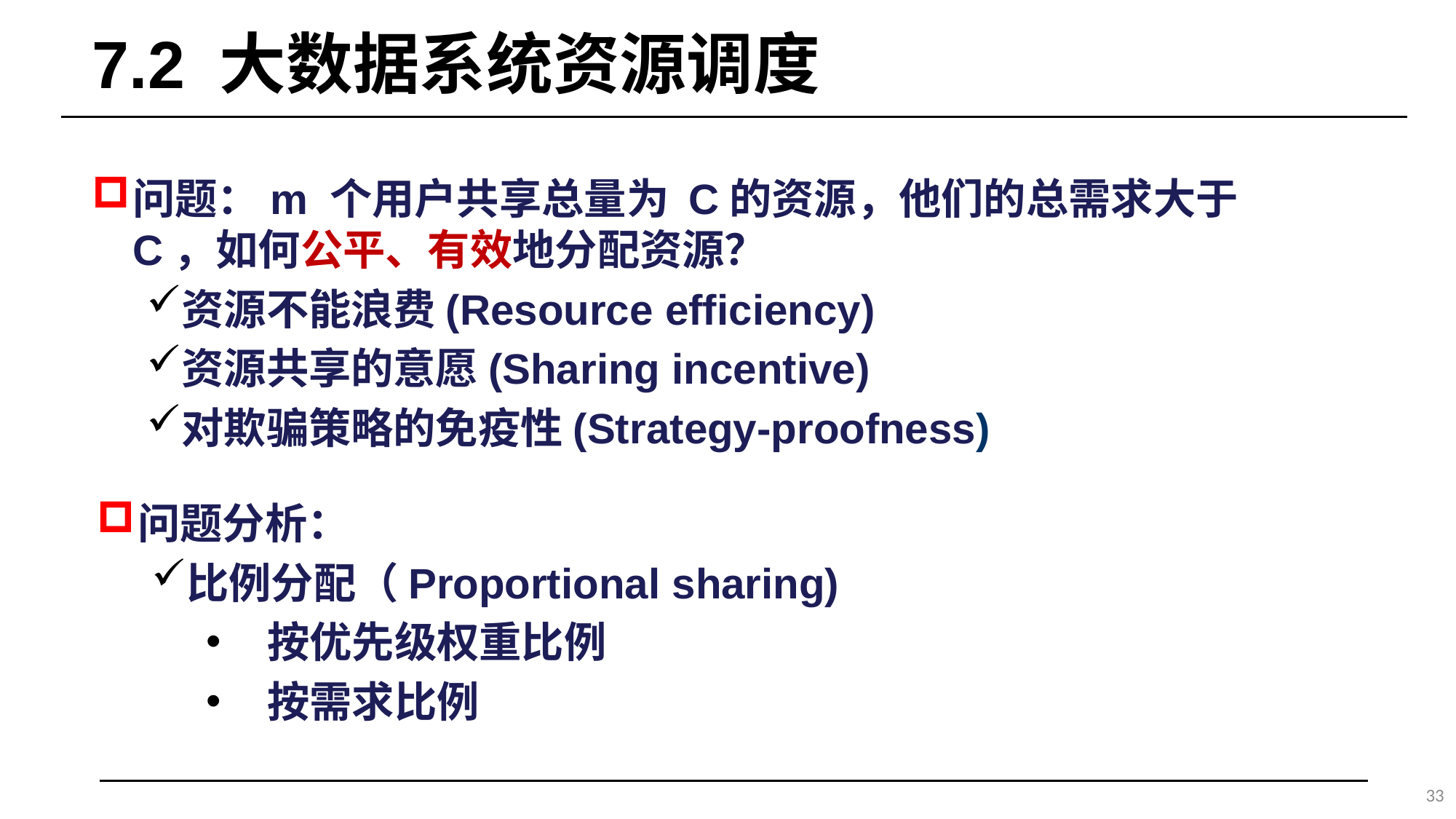

# 7.2 大数据系统资源调度
问题：m 个用户共享总量为 C的资源，他们的总需求大于C，如何公平、有效地分配资源？
资源不能浪费(Resource efficiency)
资源共享的意愿(Sharing incentive)
对欺骗策略的免疫性(Strategy-proofness)

问题分析：
比例分配（Proportional sharing)
按优先级权重比例
按需求比例

33